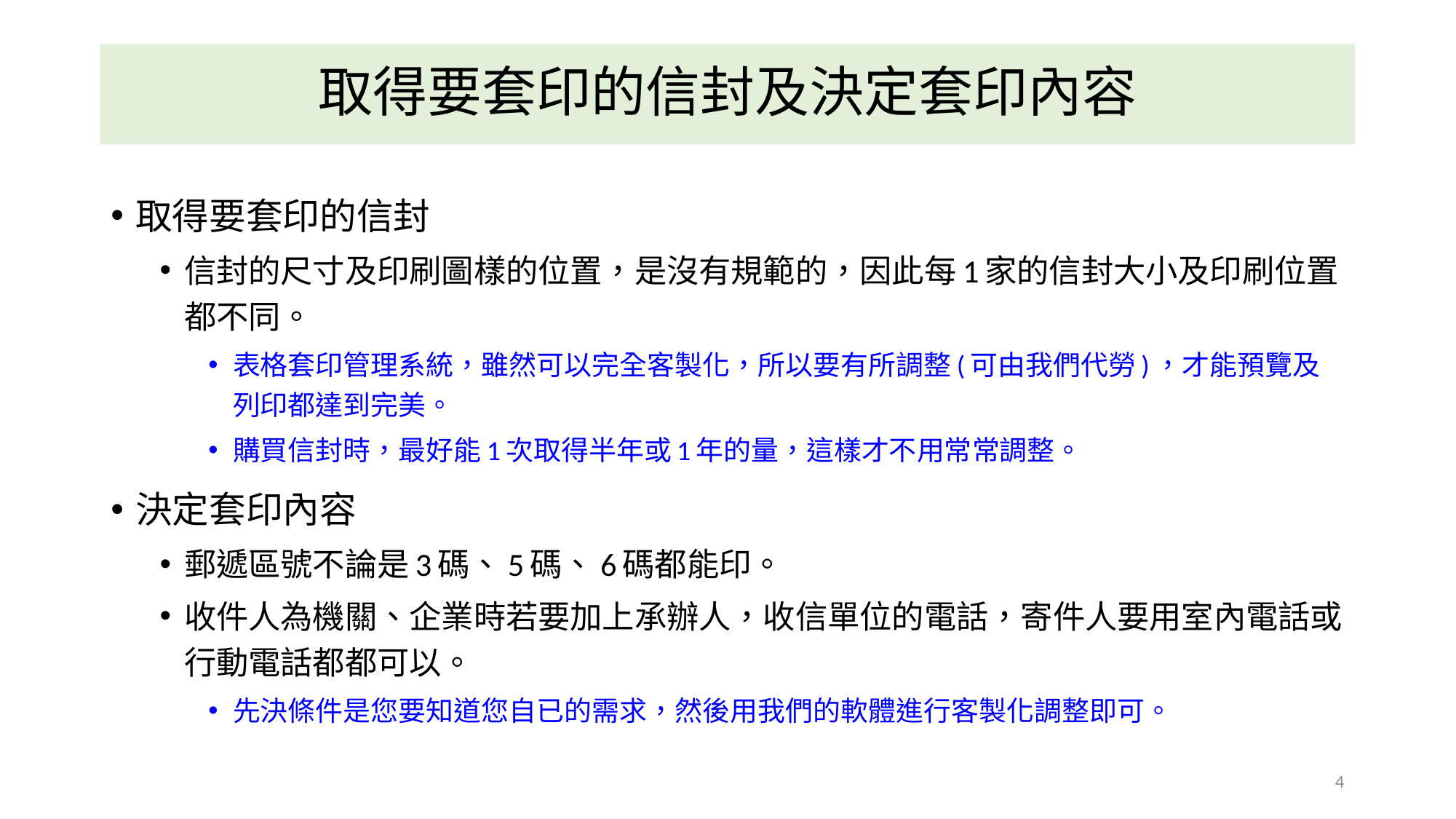

取得要套印的信封及決定套印內容
取得要套印的信封
信封的尺寸及印刷圖樣的位置，是沒有規範的，因此每1家的信封大小及印刷位置都不同。
表格套印管理系統，雖然可以完全客製化，所以要有所調整(可由我們代勞)，才能預覽及列印都達到完美。
購買信封時，最好能1次取得半年或1年的量，這樣才不用常常調整。
決定套印內容
郵遞區號不論是3碼、5碼、6碼都能印。
收件人為機關、企業時若要加上承辦人，收信單位的電話，寄件人要用室內電話或行動電話都都可以。
先決條件是您要知道您自已的需求，然後用我們的軟體進行客製化調整即可。
4